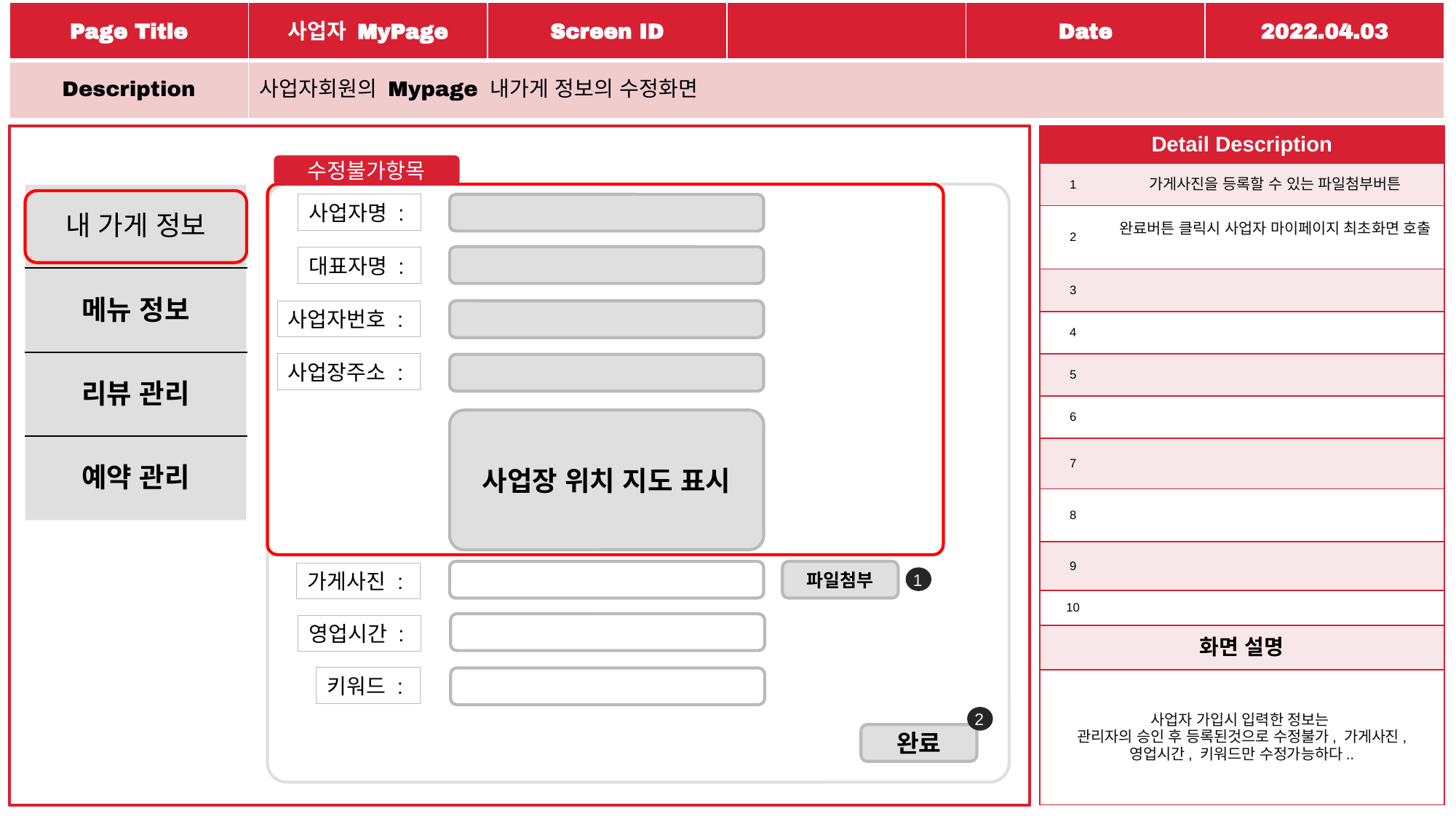

| Page Title | 사업자 MyPage | Screen ID |  | Date | 2022.04.03 |
| --- | --- | --- | --- | --- | --- |
| Description | 사업자회원의 Mypage 내가게 정보의 수정화면 |  |  |  |  |
nwjd
| Detail Description |  |
| --- | --- |
| 1 | 가게사진을 등록할 수 있는 파일첨부버튼 |
| 2 | 완료버튼 클릭시 사업자 마이페이지 최초화면 호출 |
| 3 |  |
| 4 |  |
| 5 |  |
| 6 |  |
| 7 |  |
| 8 |  |
| 9 |  |
| 10 |  |
| 화면 설명 |  |
| 사업자 가입시 입력한 정보는 관리자의 승인 후 등록된것으로 수정불가, 가게사진, 영업시간, 키워드만 수정가능하다.. |  |
수정불가항목
| 내 가게 정보 |
| --- |
| 메뉴 정보 |
| 리뷰 관리 |
| 예약 관리 |

사업자명 :

대표자명 :
사업자번호 :

사업장주소 :

사업장 위치 지도 표시

파일첨부

가게사진 :
1

영업시간 :

키워드 :

2

완료